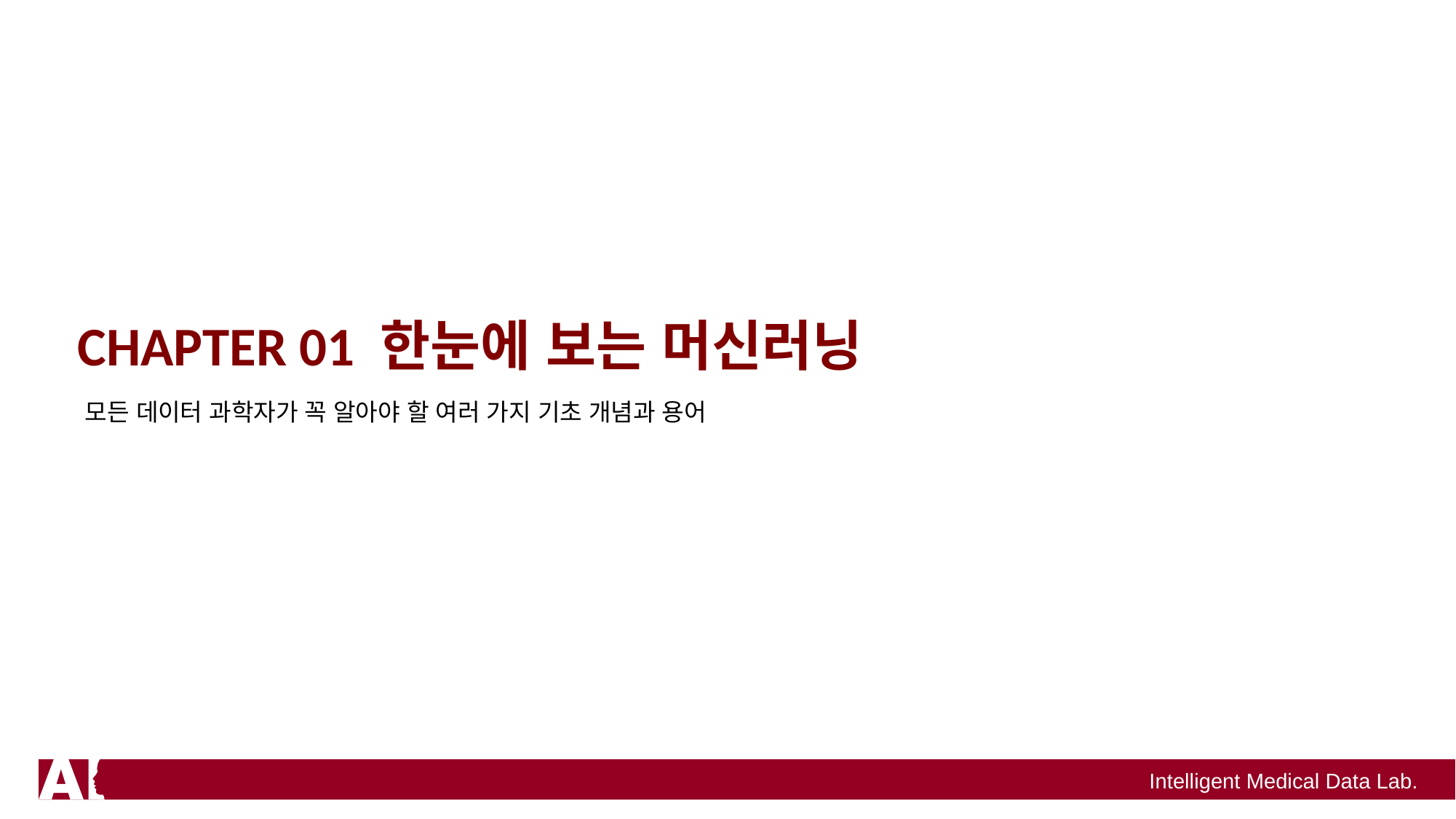

CHAPTER 01 한눈에 보는 머신러닝
모든 데이터 과학자가 꼭 알아야 할 여러 가지 기초 개념과 용어